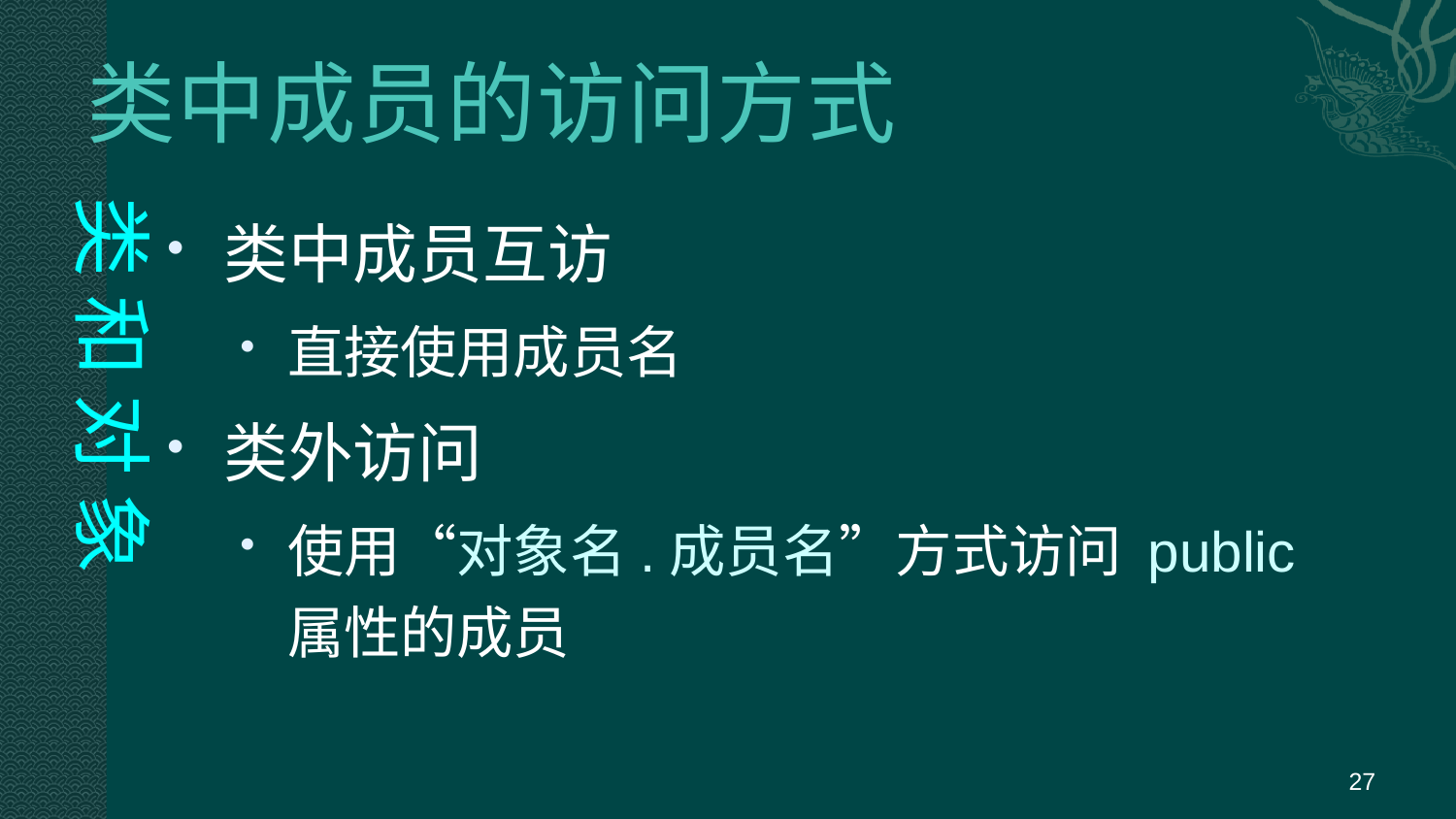

# 类中成员的访问方式
类 和 对 象
类中成员互访
直接使用成员名
类外访问
使用“对象名.成员名”方式访问 public 属性的成员
27